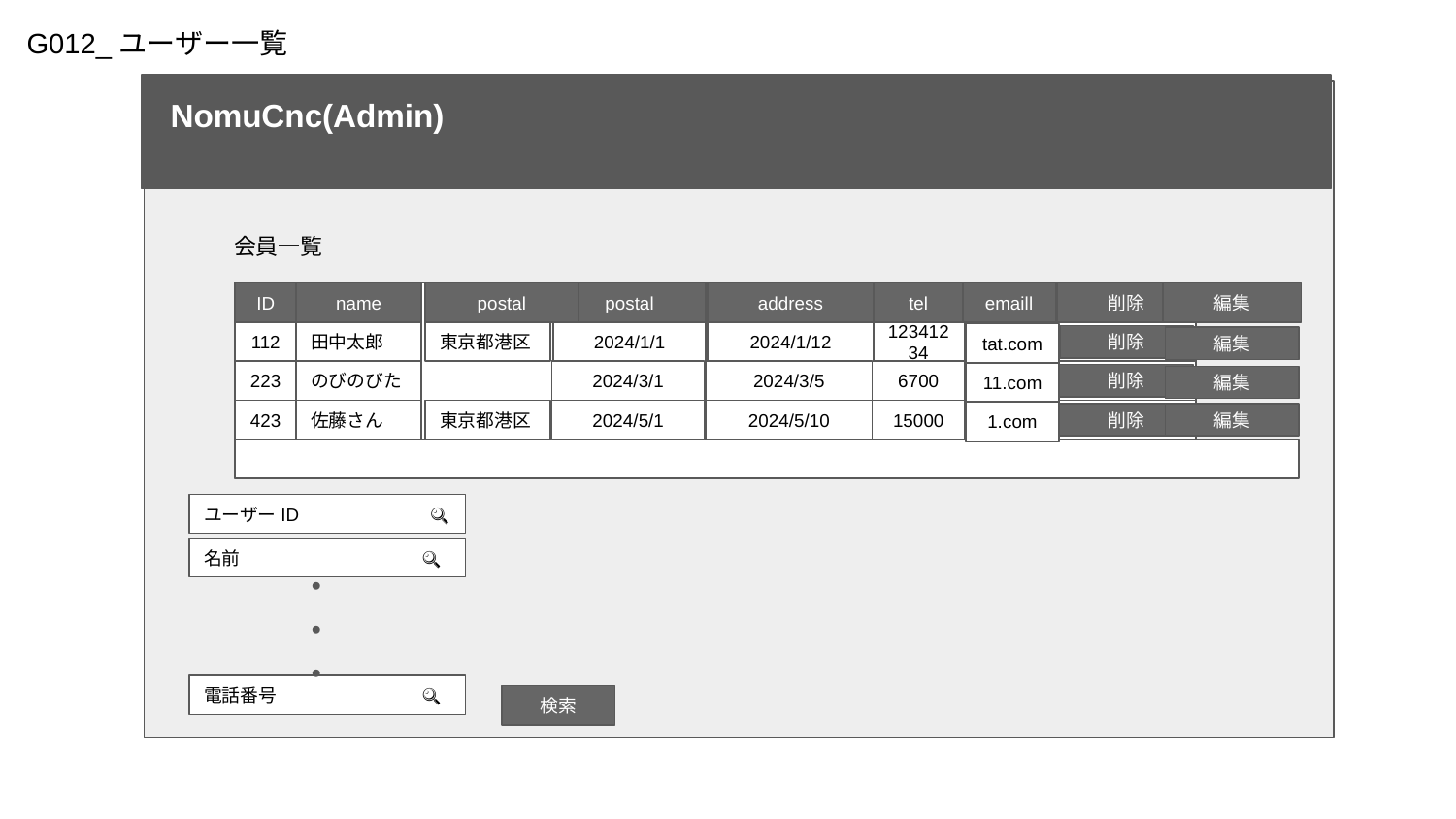

G012_ユーザー一覧

削
NomuCnc(Admin)
削
会員一覧

ID
name
postal
postal
address
tel
emaill
削除
編集
112
田中太郎
東京都港区
12341234

2024/1/1
2024/1/12
tat.com
削除
編集
223
のびのびた
2024/3/1
2024/3/5
6700

11.com
削除
編集
423
佐藤さん
東京都港区
2024/5/1
2024/5/10
15000

1.com
削除
編集

ユーザーID　　　　　　　🔍
名前　　　　　　　　　　🔍
電話番号　　　　　　　　🔍
・・・
検索